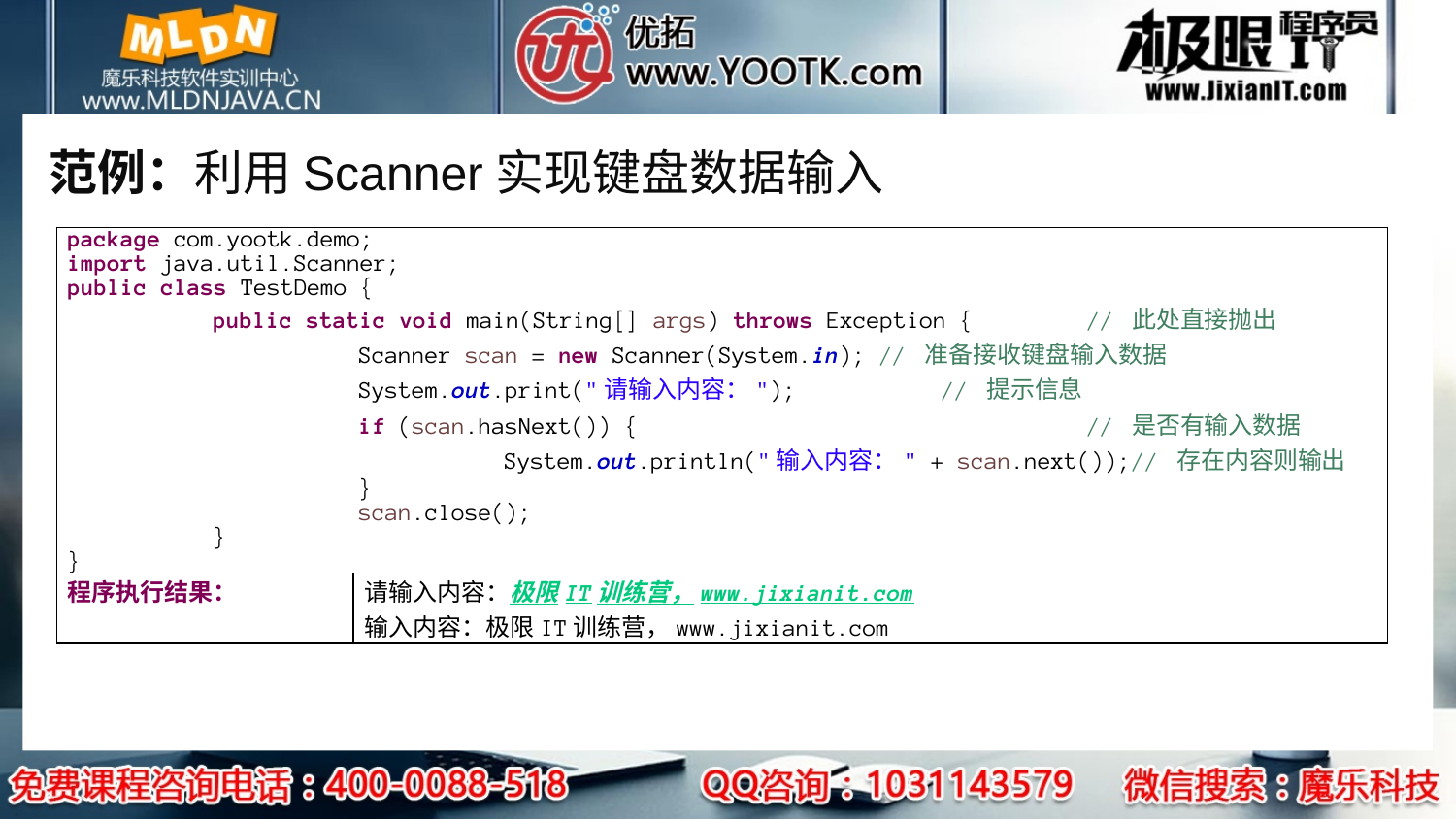

# 范例：利用Scanner实现键盘数据输入
| package com.yootk.demo; import java.util.Scanner; public class TestDemo { public static void main(String[] args) throws Exception { // 此处直接抛出 Scanner scan = new Scanner(System.in); // 准备接收键盘输入数据 System.out.print("请输入内容："); // 提示信息 if (scan.hasNext()) { // 是否有输入数据 System.out.println("输入内容：" + scan.next());// 存在内容则输出 } scan.close(); } } |  |
| --- | --- |
| 程序执行结果： | 请输入内容：极限IT训练营，www.jixianit.com 输入内容：极限IT训练营，www.jixianit.com |